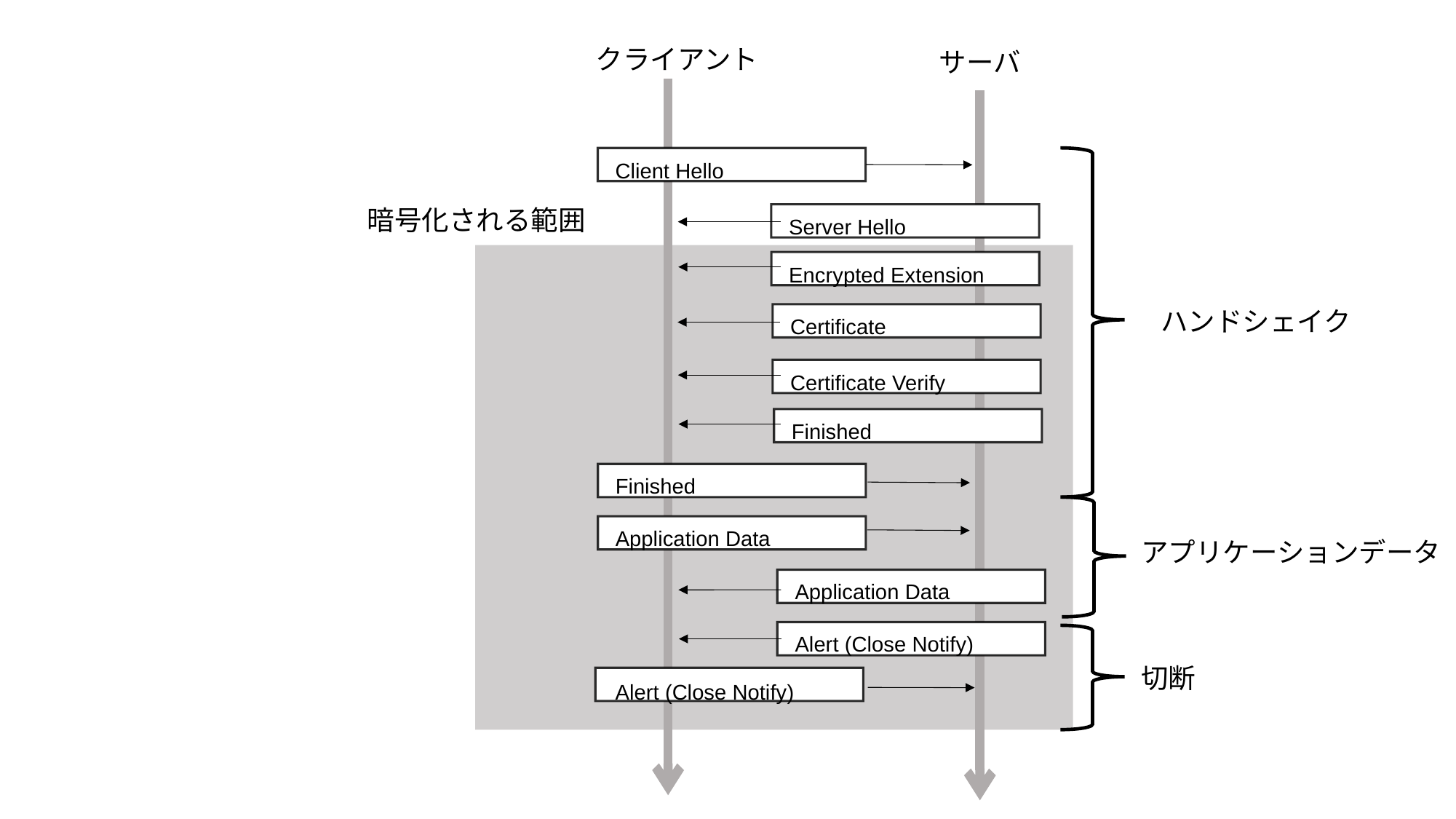

クライアント
サーバ

Client Hello
暗号化される範囲

Server Hello

Encrypted Extension
ハンドシェイク

Certificate

Certificate Verify

Finished

Finished

Application Data
アプリケーションデータ

Application Data

Alert (Close Notify)

切断

Alert (Close Notify)